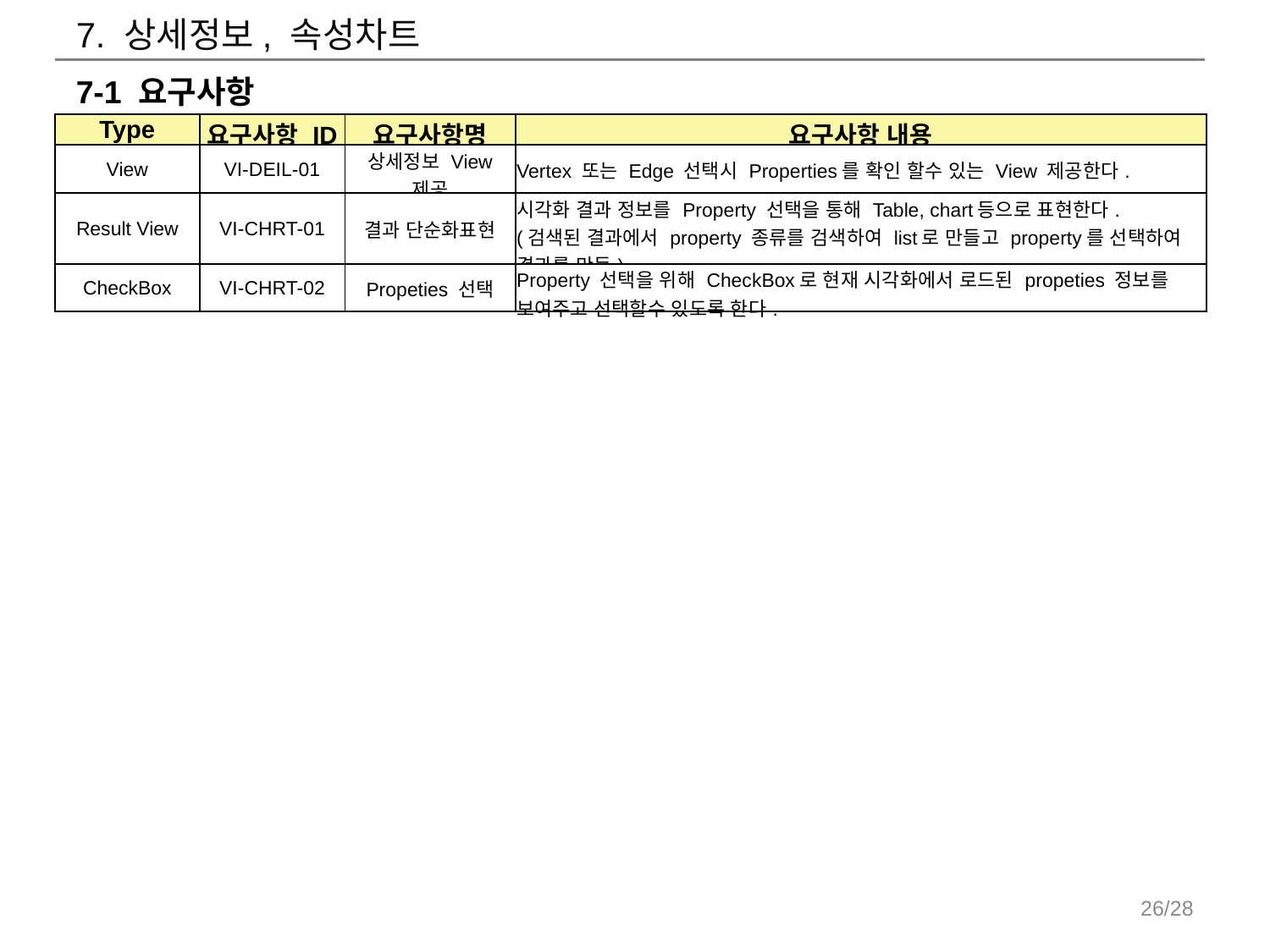

# 7. 상세정보, 속성차트
7-1 요구사항
| Type | 요구사항 ID | 요구사항명 | 요구사항 내용 |
| --- | --- | --- | --- |
| View | VI-DEIL-01 | 상세정보 View 제공 | Vertex 또는 Edge 선택시 Properties를 확인 할수 있는 View 제공한다. |
| Result View | VI-CHRT-01 | 결과 단순화표현 | 시각화 결과 정보를 Property 선택을 통해 Table, chart등으로 표현한다. (검색된 결과에서 property 종류를 검색하여 list로 만들고 property를 선택하여 결과를 만듬) |
| CheckBox | VI-CHRT-02 | Propeties 선택 | Property 선택을 위해 CheckBox로 현재 시각화에서 로드된 propeties 정보를 보여주고 선택할수 있도록 한다. |
26/28